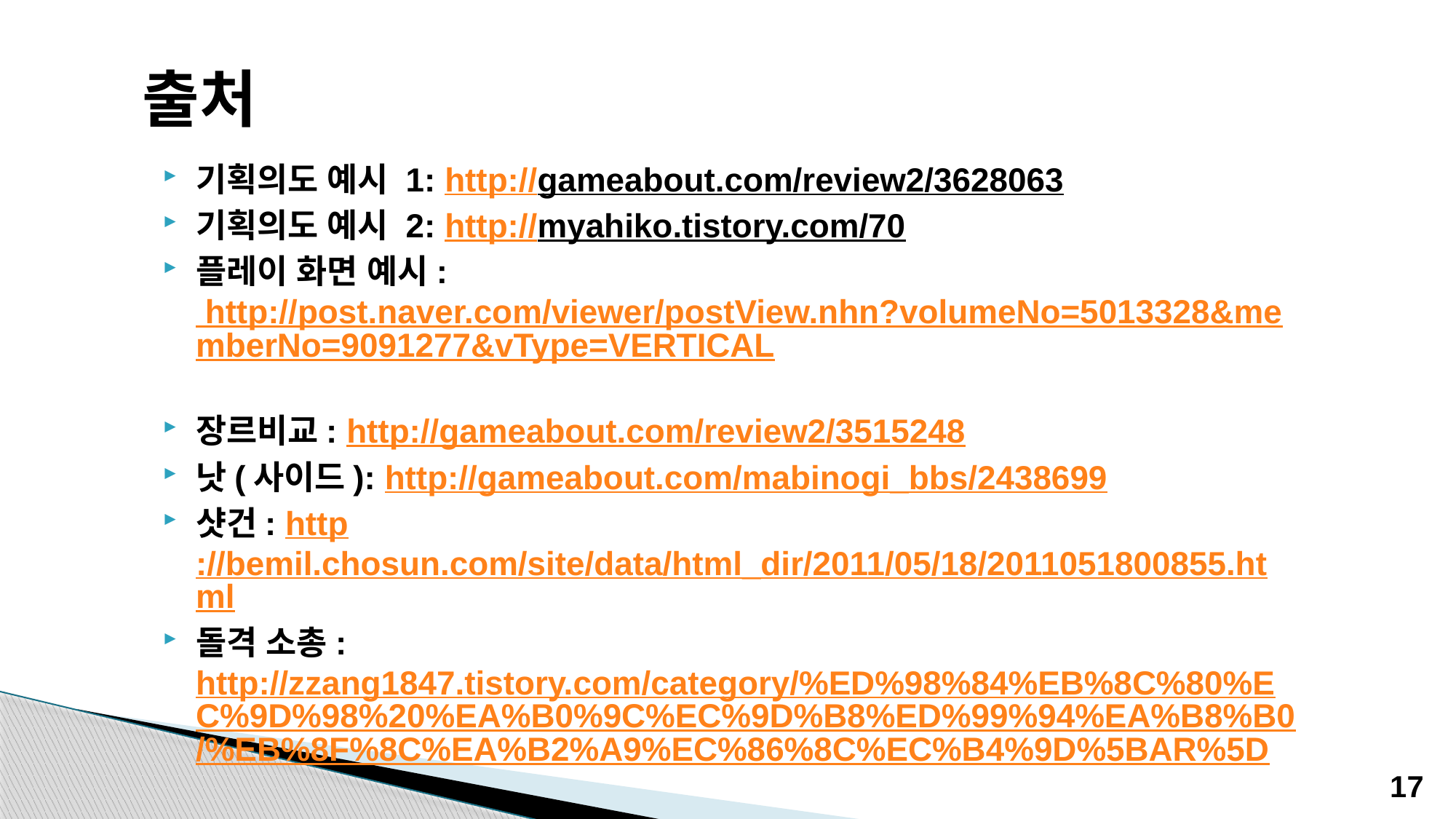

# 출처
기획의도 예시 1: http://gameabout.com/review2/3628063
기획의도 예시 2: http://myahiko.tistory.com/70
플레이 화면 예시: http://post.naver.com/viewer/postView.nhn?volumeNo=5013328&memberNo=9091277&vType=VERTICAL
장르비교: http://gameabout.com/review2/3515248
낫(사이드): http://gameabout.com/mabinogi_bbs/2438699
샷건: http://bemil.chosun.com/site/data/html_dir/2011/05/18/2011051800855.html
돌격 소총: http://zzang1847.tistory.com/category/%ED%98%84%EB%8C%80%EC%9D%98%20%EA%B0%9C%EC%9D%B8%ED%99%94%EA%B8%B0/%EB%8F%8C%EA%B2%A9%EC%86%8C%EC%B4%9D%5BAR%5D

17